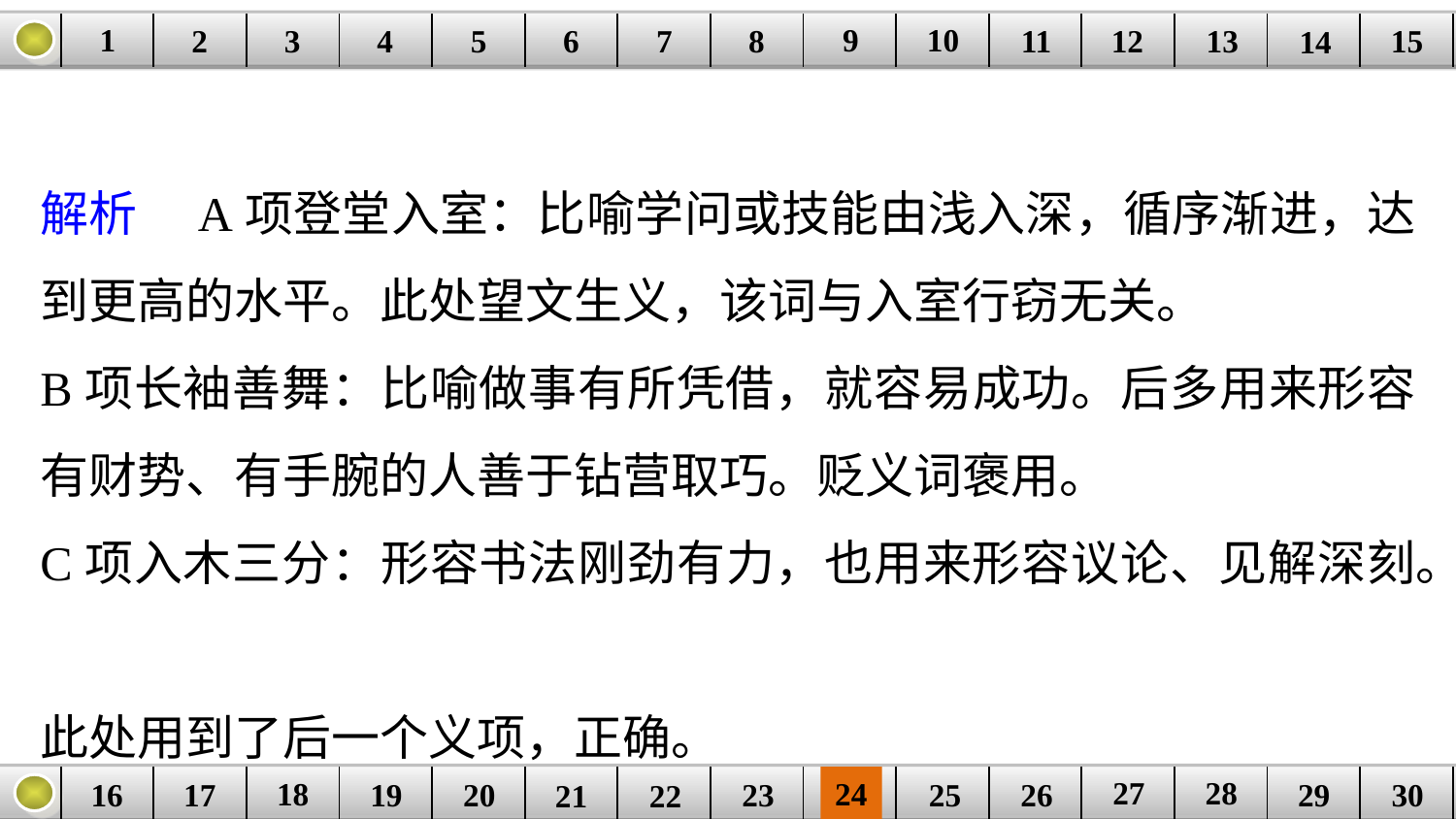

9
10
1
3
4
5
6
8
11
2
12
15
|  |  |  |  |  |  |  |  |  |  |  |  |  |  |  |
| --- | --- | --- | --- | --- | --- | --- | --- | --- | --- | --- | --- | --- | --- | --- |
7
13
14

解析　A项登堂入室：比喻学问或技能由浅入深，循序渐进，达到更高的水平。此处望文生义，该词与入室行窃无关。
B项长袖善舞：比喻做事有所凭借，就容易成功。后多用来形容有财势、有手腕的人善于钻营取巧。贬义词褒用。
C项入木三分：形容书法刚劲有力，也用来形容议论、见解深刻。
此处用到了后一个义项，正确。

27
28
18
24
16
25
26
30
|  |  |  |  |  |  |  |  |  |  |  |  |  |  |  |
| --- | --- | --- | --- | --- | --- | --- | --- | --- | --- | --- | --- | --- | --- | --- |
23
17
19
20
29
21
22